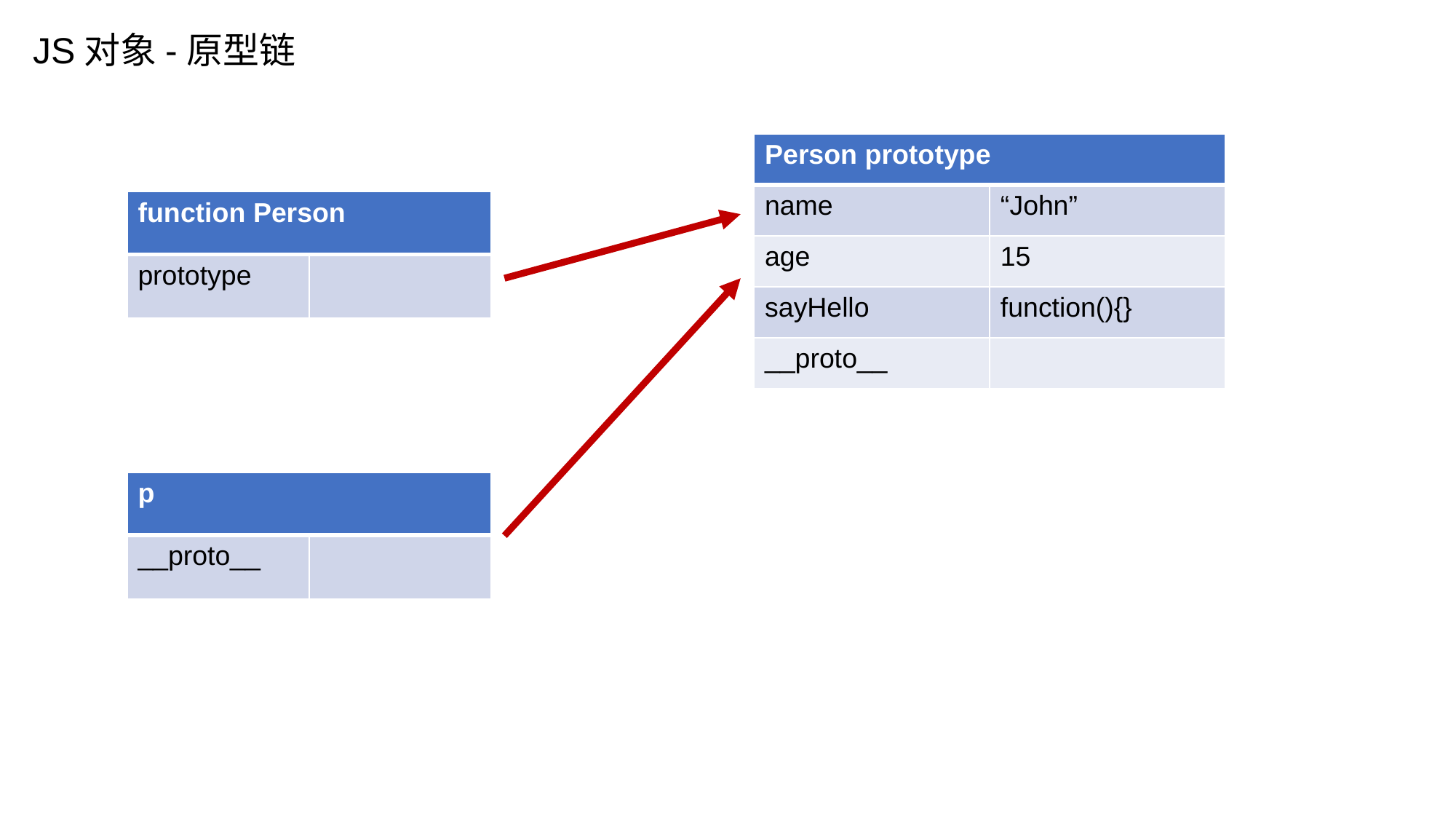

# JS对象-原型链
| Person prototype |  |
| --- | --- |
| name | “John” |
| age | 15 |
| sayHello | function(){} |
| \_\_proto\_\_ |  |
| function Person |  |
| --- | --- |
| prototype |  |
| p |  |
| --- | --- |
| \_\_proto\_\_ |  |